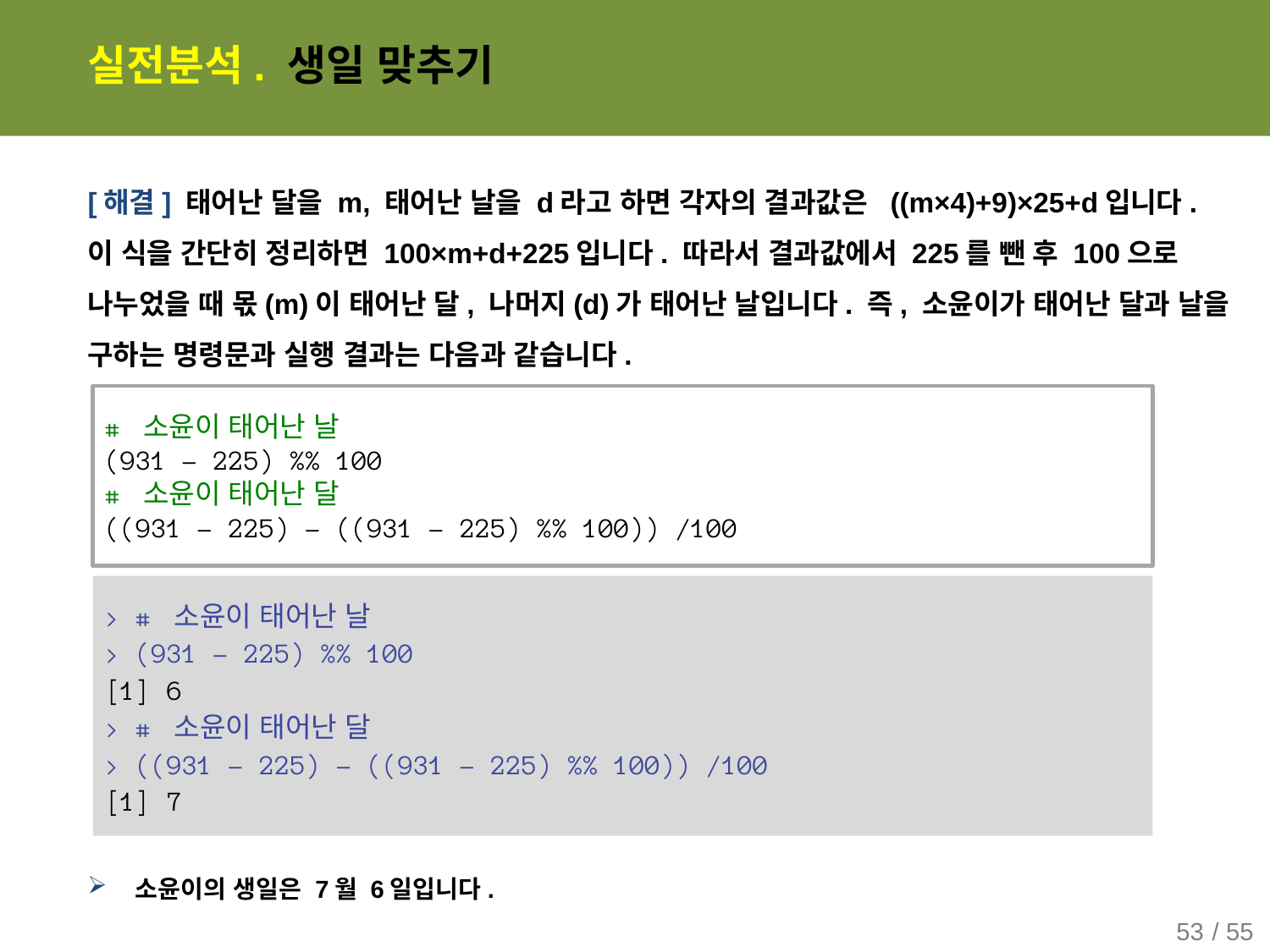

# 실전분석. 생일 맞추기
[해결] 태어난 달을 m, 태어난 날을 d라고 하면 각자의 결과값은  ((m×4)+9)×25+d입니다. 이 식을 간단히 정리하면 100×m+d+225입니다. 따라서 결과값에서 225를 뺀 후 100으로 나누었을 때 몫(m)이 태어난 달, 나머지(d)가 태어난 날입니다. 즉, 소윤이가 태어난 달과 날을 구하는 명령문과 실행 결과는 다음과 같습니다.

소윤이의 생일은 7월 6일입니다.
# 소윤이 태어난 날
(931 - 225) %% 100
# 소윤이 태어난 달
((931 - 225) - ((931 - 225) %% 100)) /100
> # 소윤이 태어난 날
> (931 - 225) %% 100
[1] 6
> # 소윤이 태어난 달
> ((931 - 225) - ((931 - 225) %% 100)) /100
[1] 7